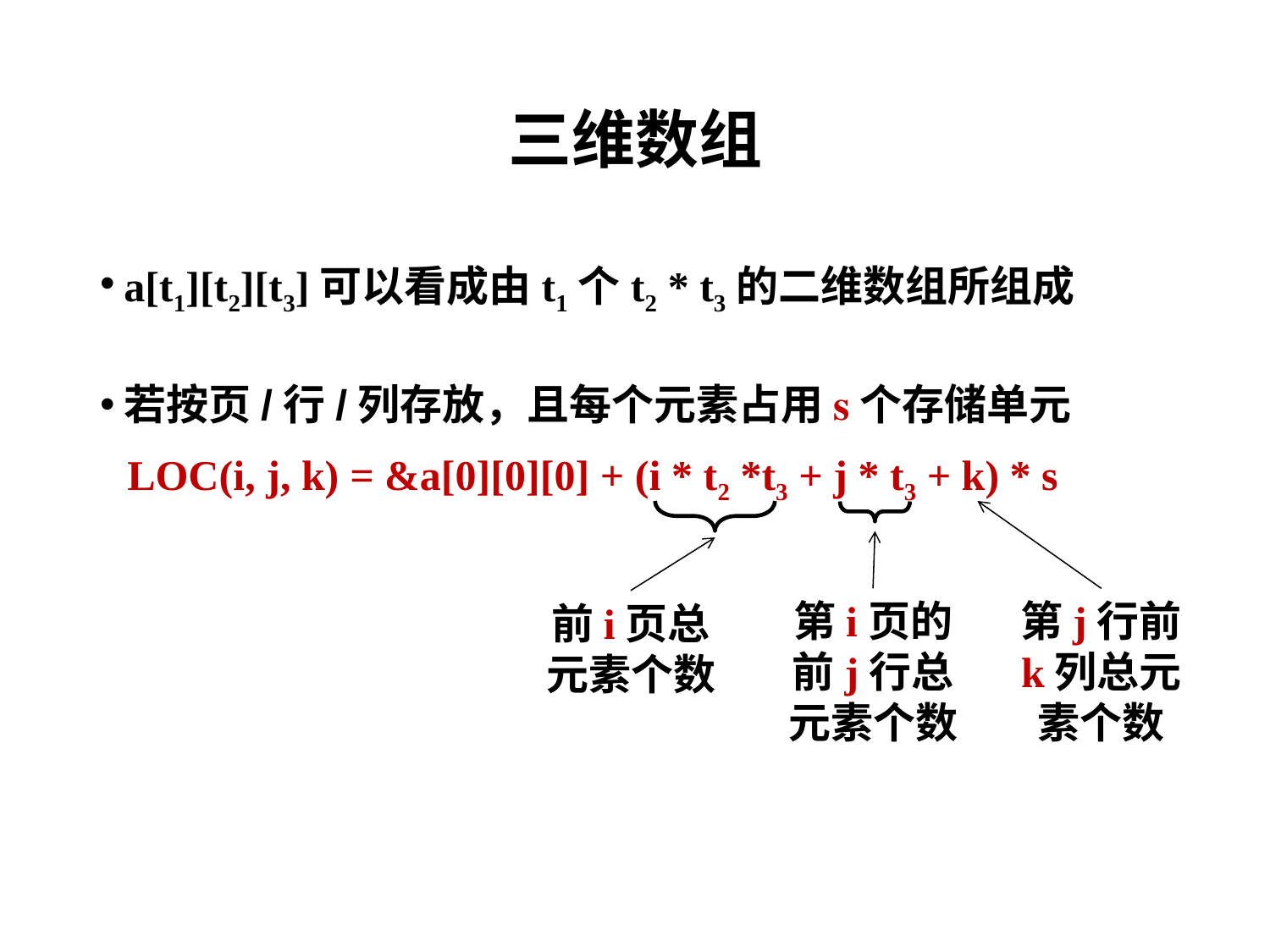

# 三维数组
a[t1][t2][t3]可以看成由t1个t2 * t3的二维数组所组成

若按页/行/列存放，且每个元素占用s个存储单元
LOC(i, j, k) = &a[0][0][0] + (i * t2 *t3 + j * t3 + k) * s

第j行前k列总元素个数
第i页的前j行总元素个数
前i页总元素个数